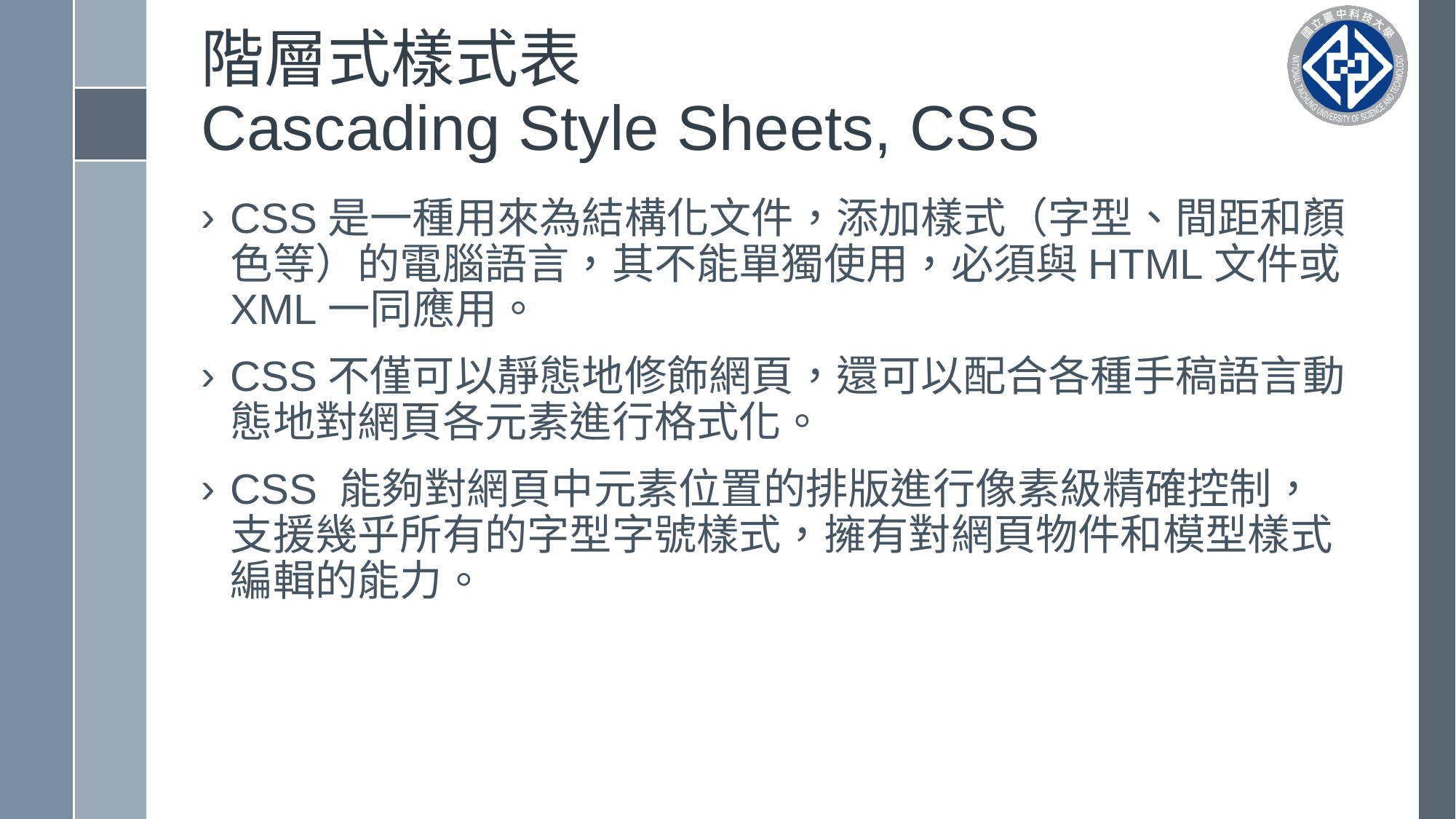

# 階層式樣式表 Cascading Style Sheets, CSS
CSS是一種用來為結構化文件，添加樣式（字型、間距和顏色等）的電腦語言，其不能單獨使用，必須與HTML文件或XML一同應用。
CSS不僅可以靜態地修飾網頁，還可以配合各種手稿語言動態地對網頁各元素進行格式化。
CSS 能夠對網頁中元素位置的排版進行像素級精確控制，支援幾乎所有的字型字號樣式，擁有對網頁物件和模型樣式編輯的能力。